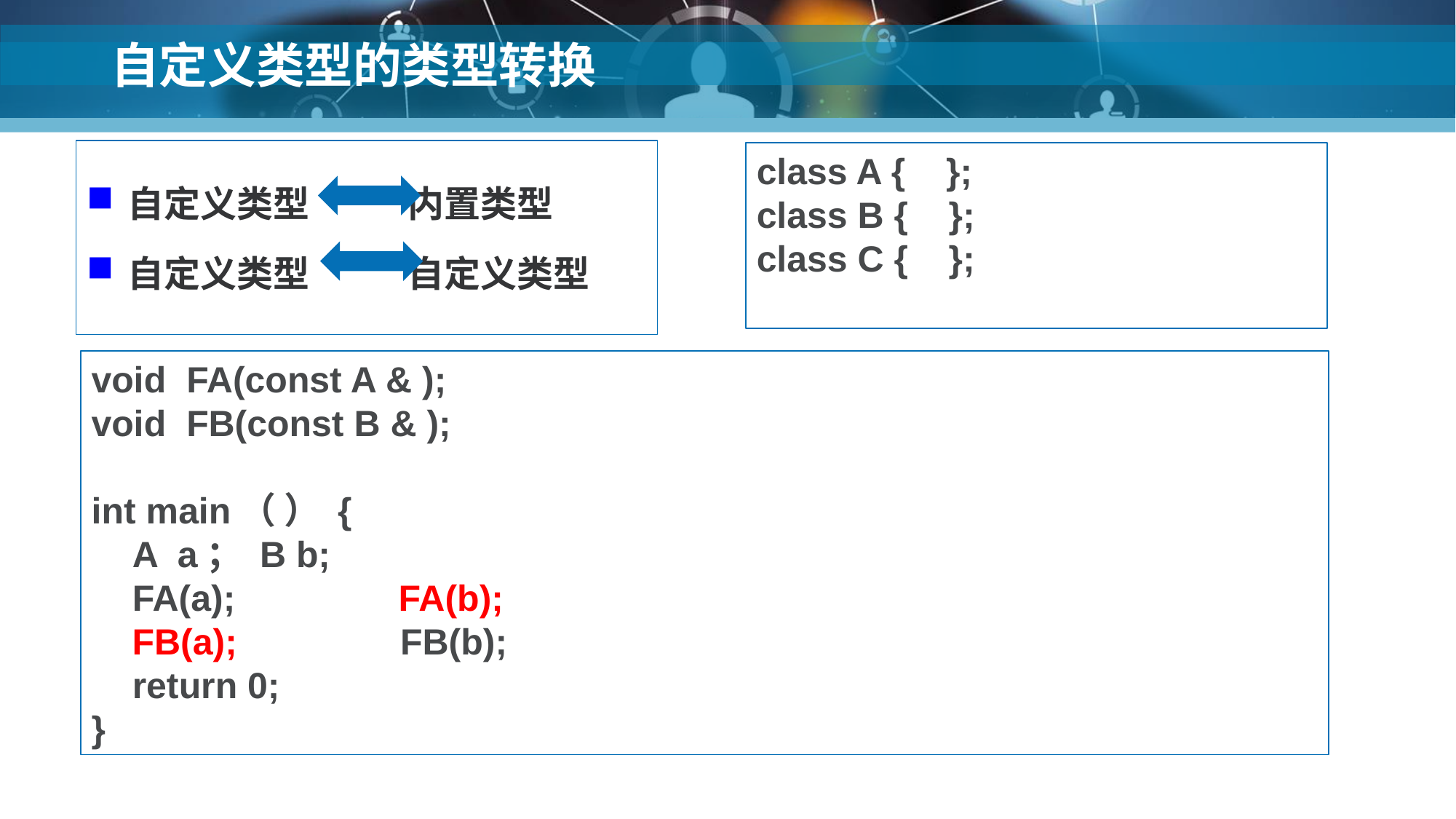

# 自定义类型的类型转换

自定义类型            内置类型
自定义类型            自定义类型
class A {    };
class B {    };
class C {    };

void  FA(const A & );
void  FB(const B & );

int main（ ） {
A  a； B b;
FA(a);                FA(b);
    FB(a);                FB(b);
return 0;
}